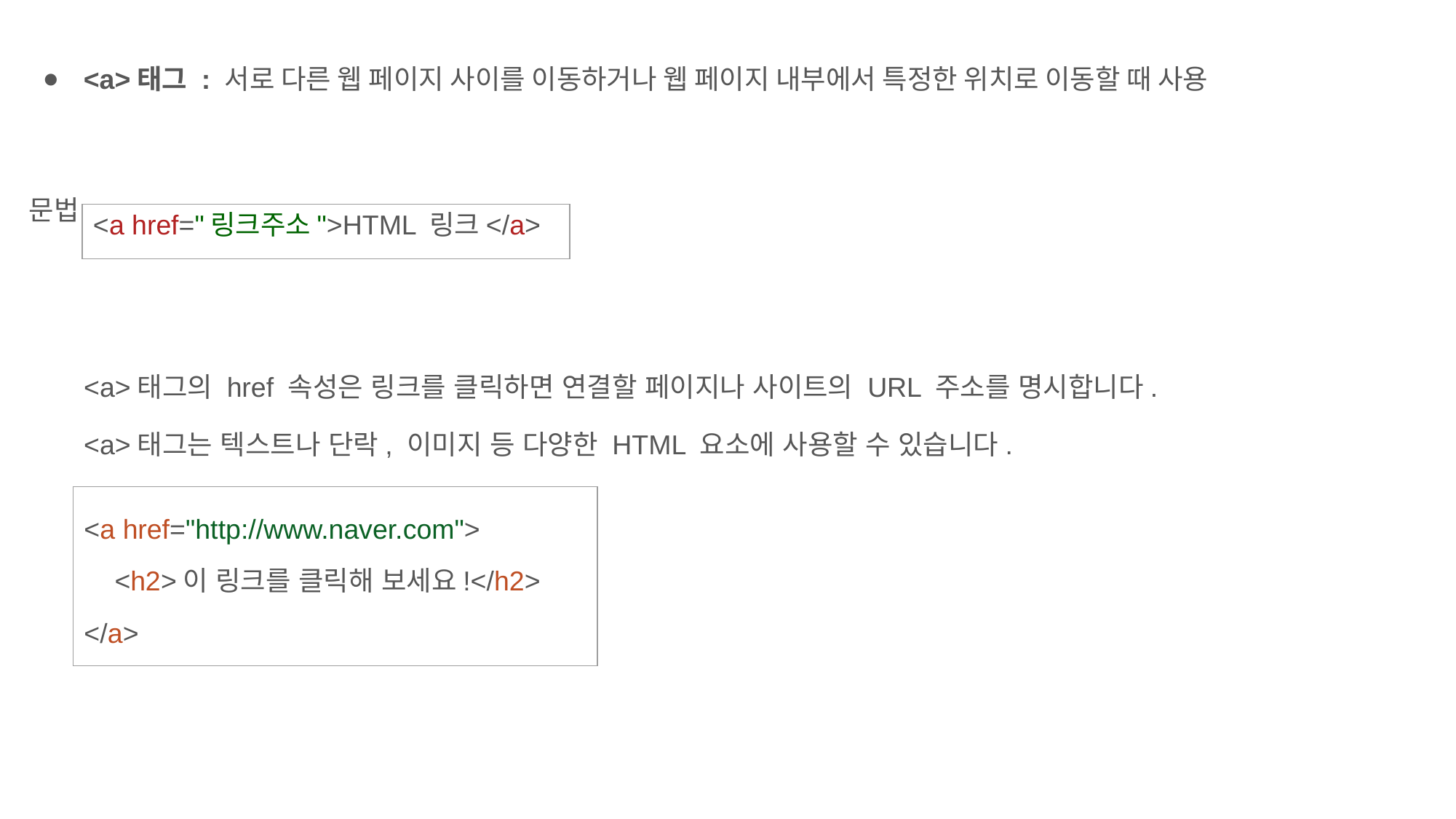

<a>태그 : 서로 다른 웹 페이지 사이를 이동하거나 웹 페이지 내부에서 특정한 위치로 이동할 때 사용

문법
| <a href="링크주소">HTML 링크</a> |
| --- |
<a>태그의 href 속성은 링크를 클릭하면 연결할 페이지나 사이트의 URL 주소를 명시합니다.
<a>태그는 텍스트나 단락, 이미지 등 다양한 HTML 요소에 사용할 수 있습니다.
| <a href="http://www.naver.com"> <h2>이 링크를 클릭해 보세요!</h2> </a> |
| --- |